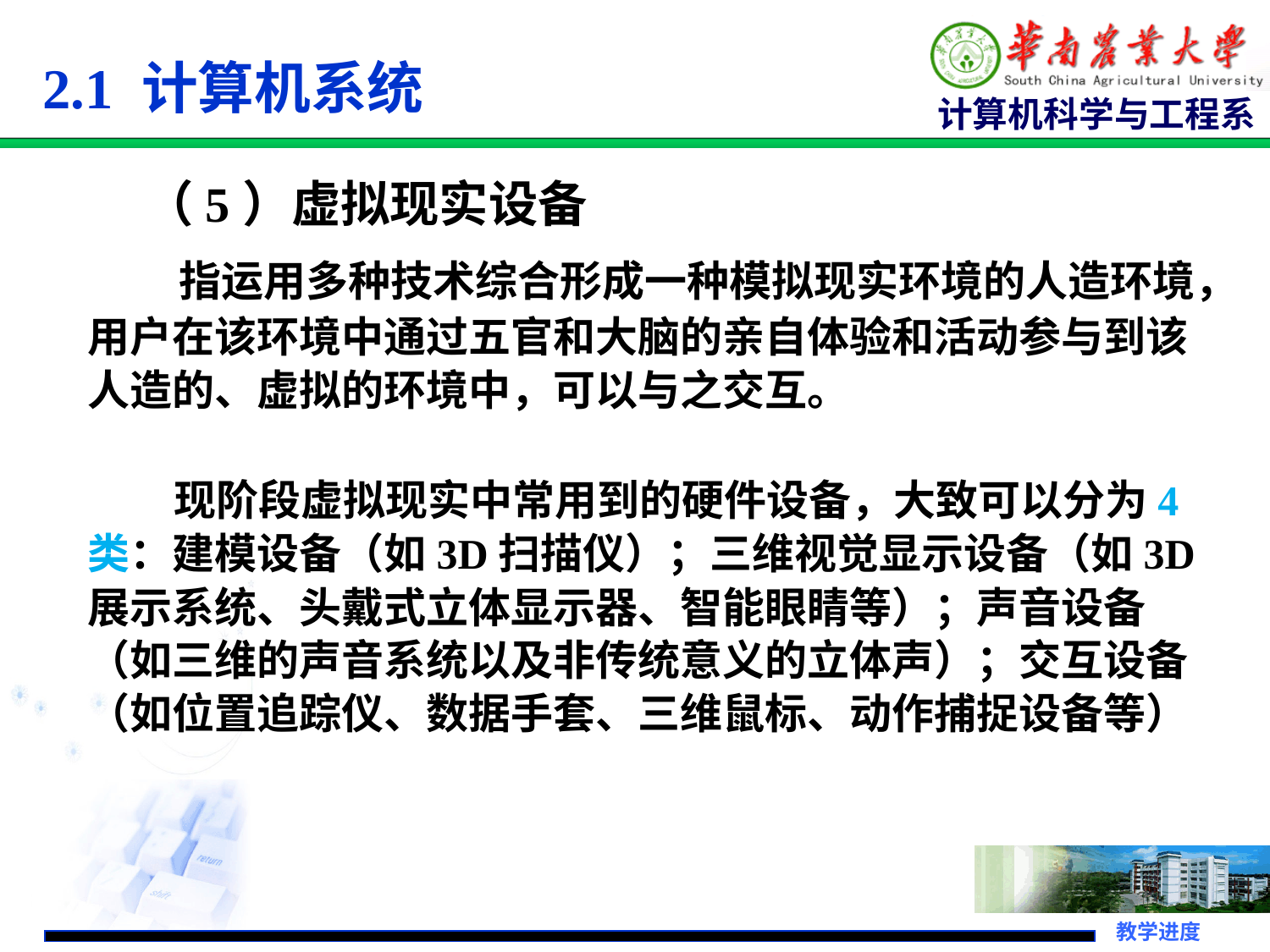

2.1 计算机系统
    （5）虚拟现实设备
      指运用多种技术综合形成一种模拟现实环境的人造环境，用户在该环境中通过五官和大脑的亲自体验和活动参与到该人造的、虚拟的环境中，可以与之交互。

        现阶段虚拟现实中常用到的硬件设备，大致可以分为4类：建模设备（如3D扫描仪）；三维视觉显示设备（如3D展示系统、头戴式立体显示器、智能眼睛等）；声音设备（如三维的声音系统以及非传统意义的立体声）；交互设备（如位置追踪仪、数据手套、三维鼠标、动作捕捉设备等）